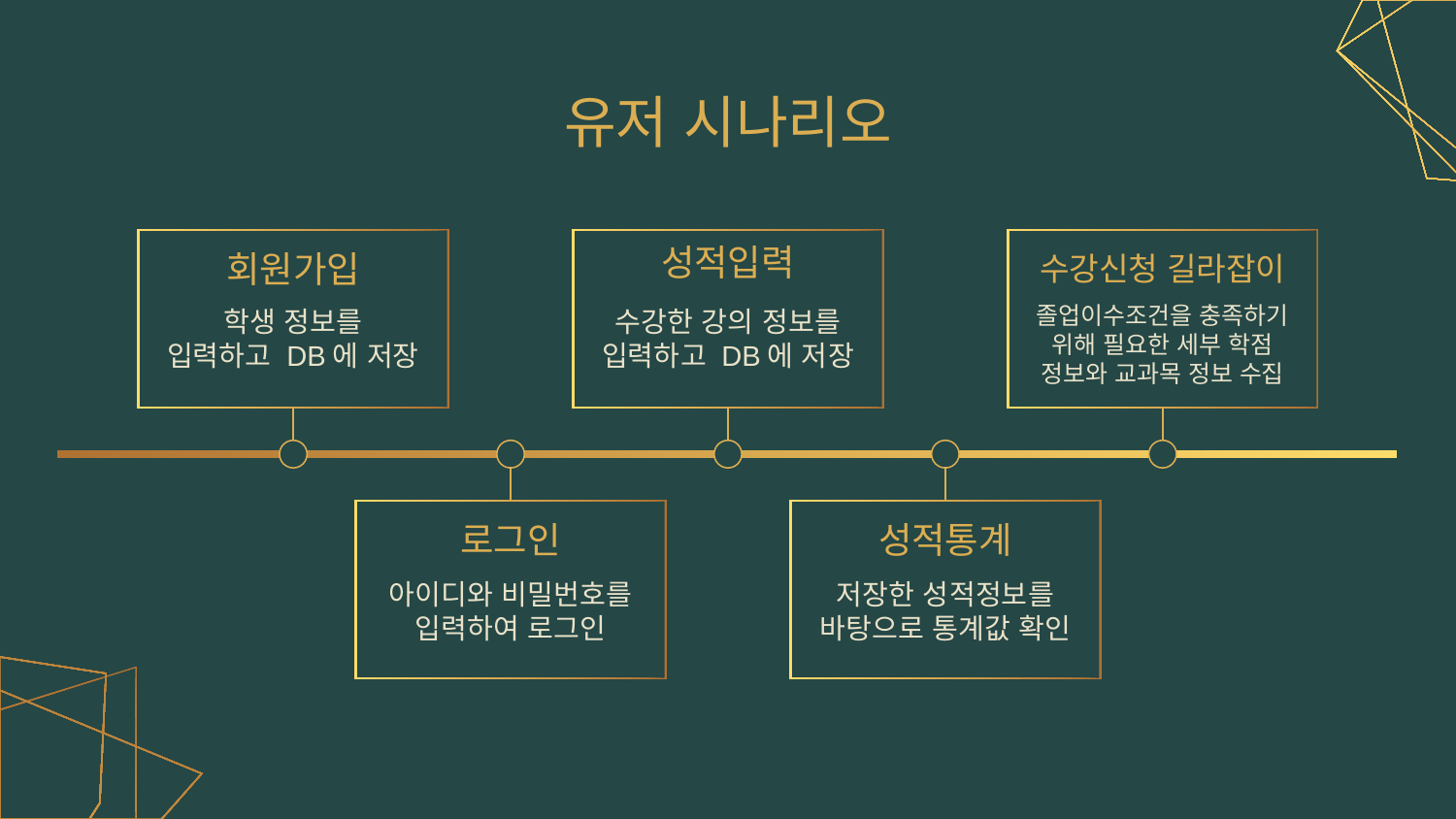

# 유저 시나리오

성적입력
회원가입
수강신청 길라잡이
졸업이수조건을 충족하기 위해 필요한 세부 학점 정보와 교과목 정보 수집
학생 정보를
입력하고 DB에 저장
수강한 강의 정보를 입력하고 DB에 저장
로그인
성적통계
아이디와 비밀번호를 입력하여 로그인
저장한 성적정보를 바탕으로 통계값 확인